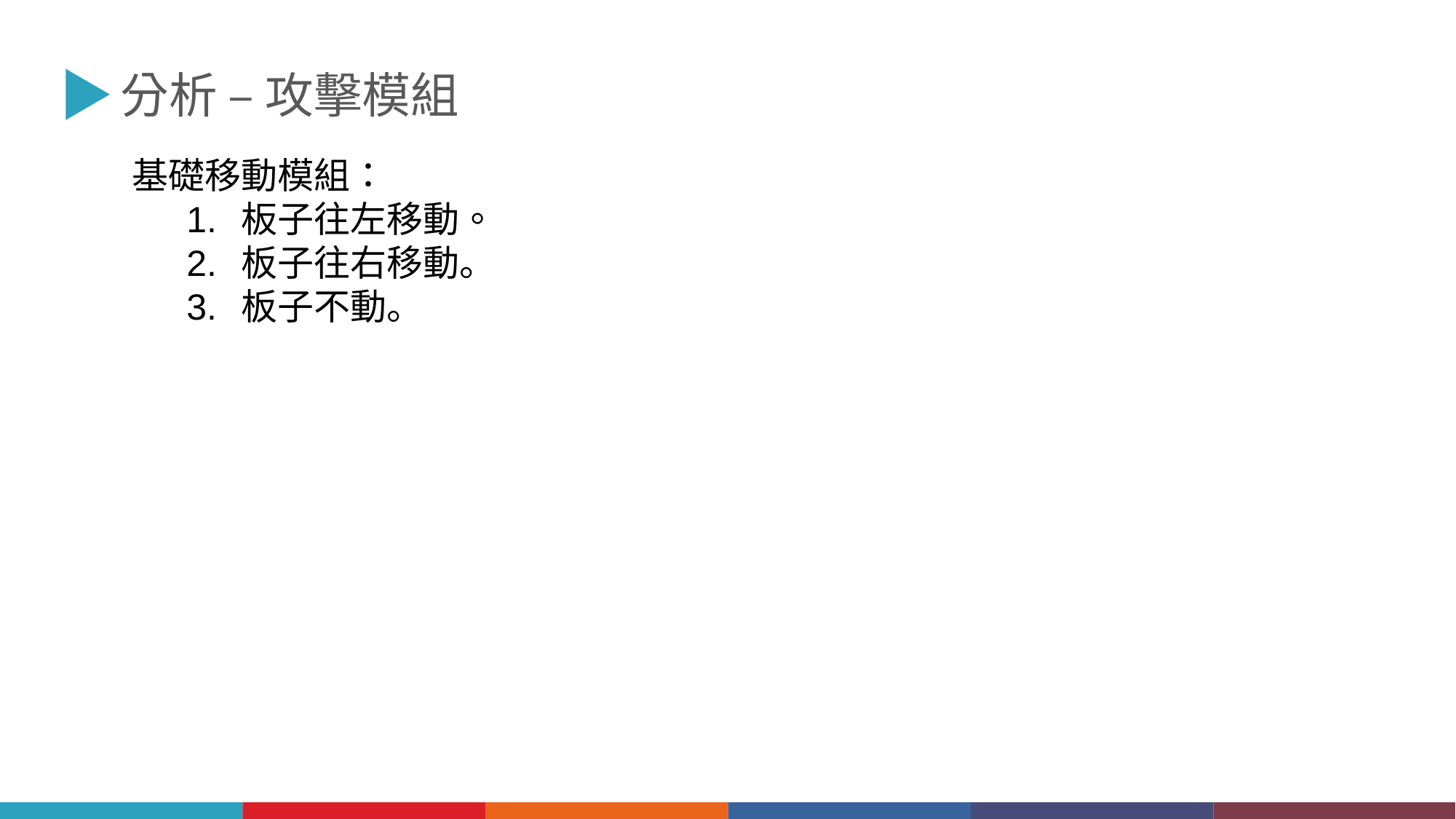

分析 – 攻擊模組

基礎移動模組：
板子往左移動。
板子往右移動。
板子不動。